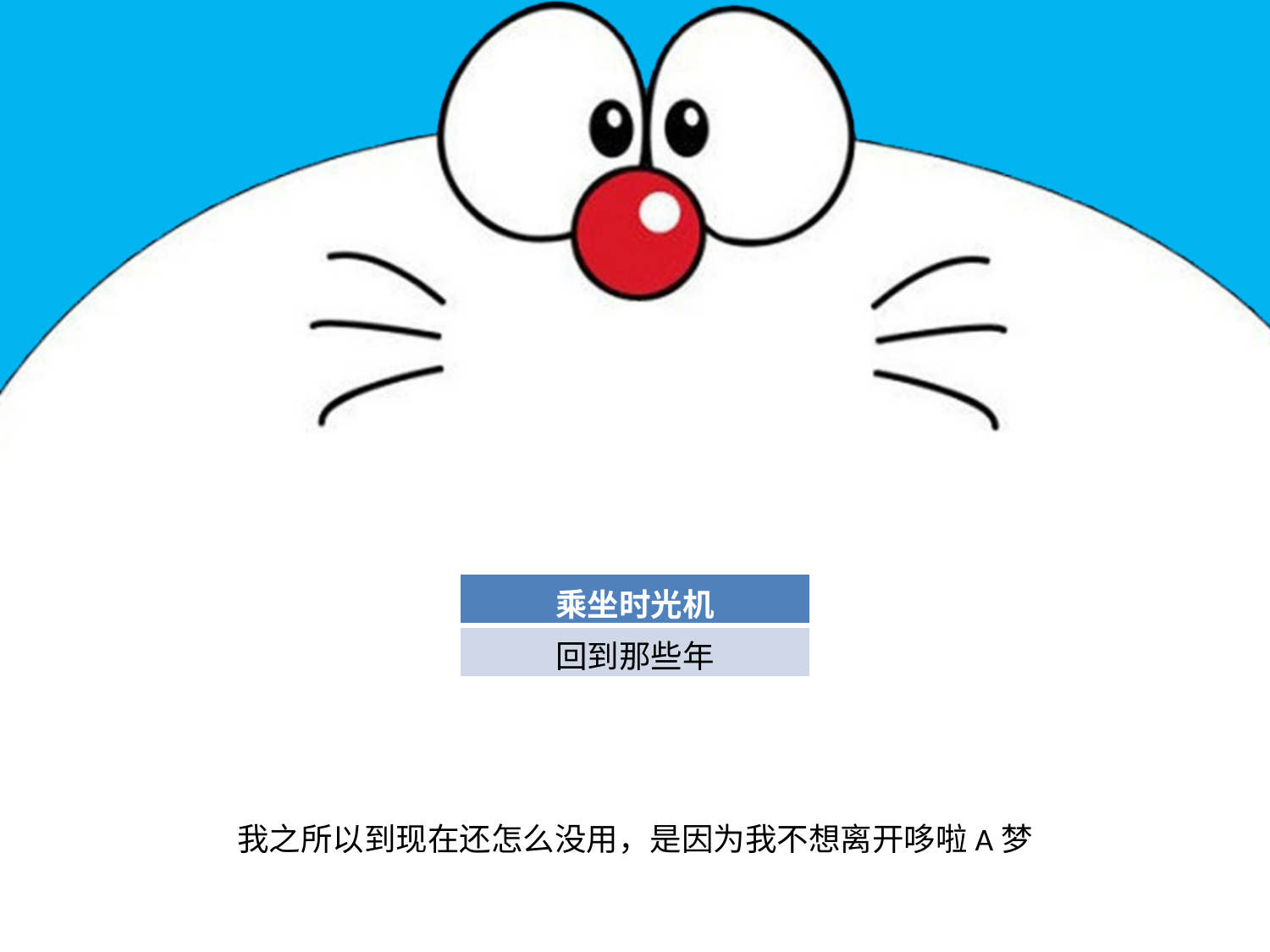

| 乘坐时光机 |
| --- |
| 回到那些年 |
我之所以到现在还怎么没用，是因为我不想离开哆啦A梦